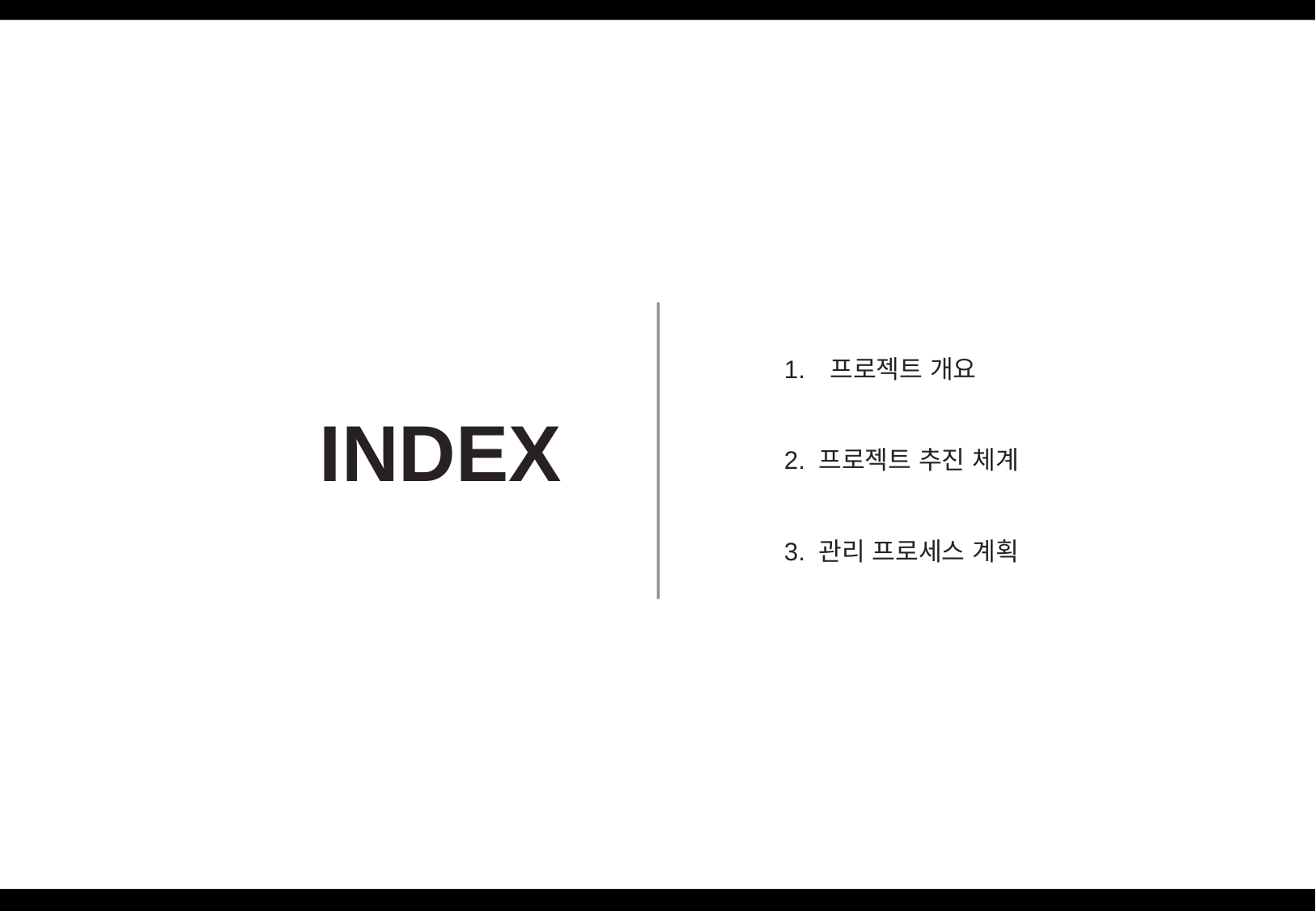

프로젝트 개요

2. 프로젝트 추진 체계

3. 관리 프로세스 계획
INDEX